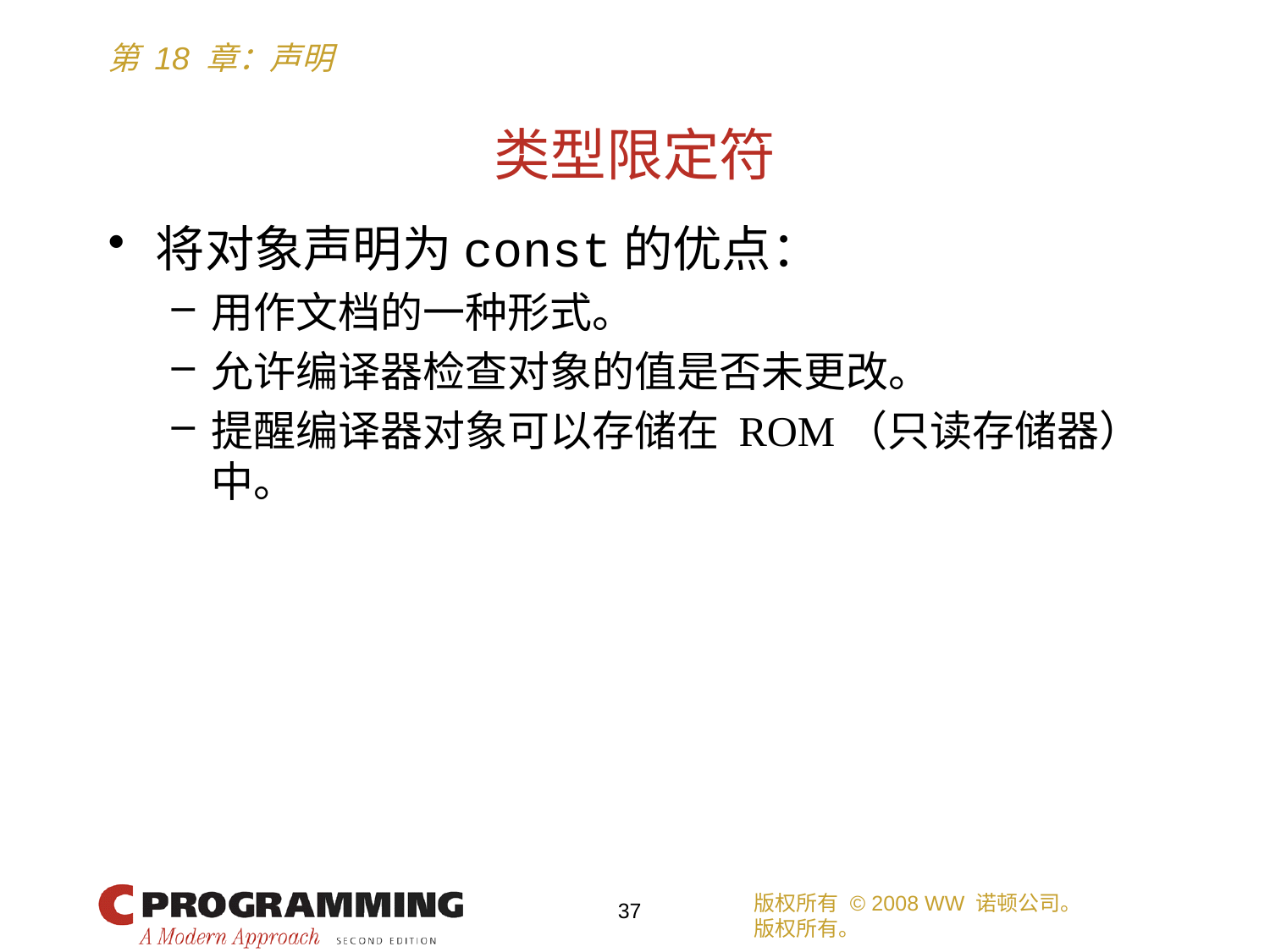

# 类型限定符
将对象声明为const的优点：
用作文档的一种形式。
允许编译器检查对象的值是否未更改。
提醒编译器对象可以存储在 ROM（只读存储器）中。
版权所有 © 2008 WW 诺顿公司。
版权所有。
37